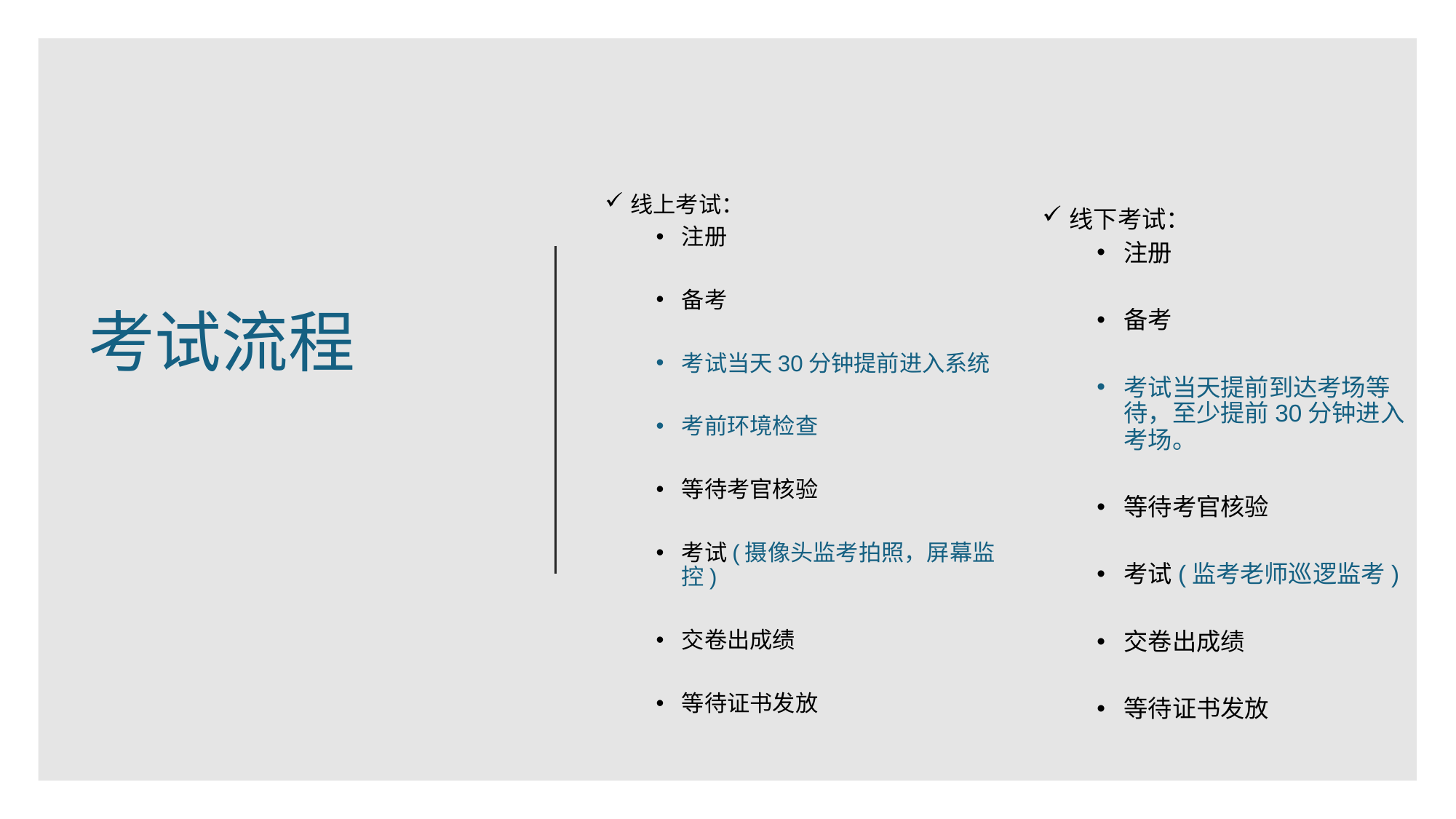

# 考试流程
线上考试：
注册

备考

考试当天30分钟提前进入系统

考前环境检查

等待考官核验

考试(摄像头监考拍照，屏幕监控)

交卷出成绩

等待证书发放
线下考试：
注册

备考

考试当天提前到达考场等待，至少提前30分钟进入考场。

等待考官核验

考试(监考老师巡逻监考)

交卷出成绩

等待证书发放